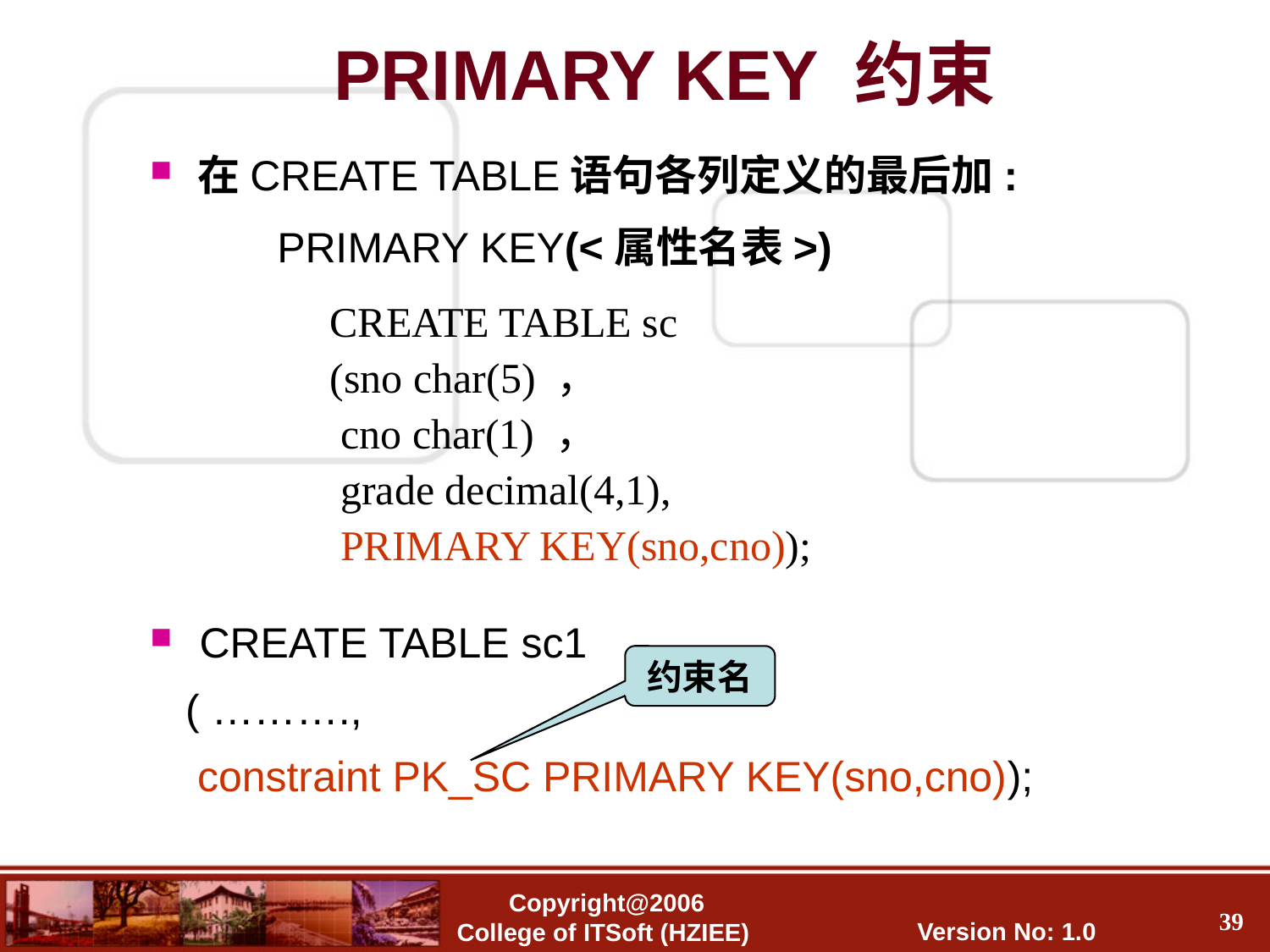

PRIMARY KEY 约束
在CREATE TABLE语句各列定义的最后加:

PRIMARY KEY(<属性名表>)
           CREATE TABLE sc
           (sno char(5) ，
            cno char(1) ，
            grade decimal(4,1),
            PRIMARY KEY(sno,cno));
  CREATE TABLE sc1
   ( ……….,
    constraint PK_SC PRIMARY KEY(sno,cno));
约束名